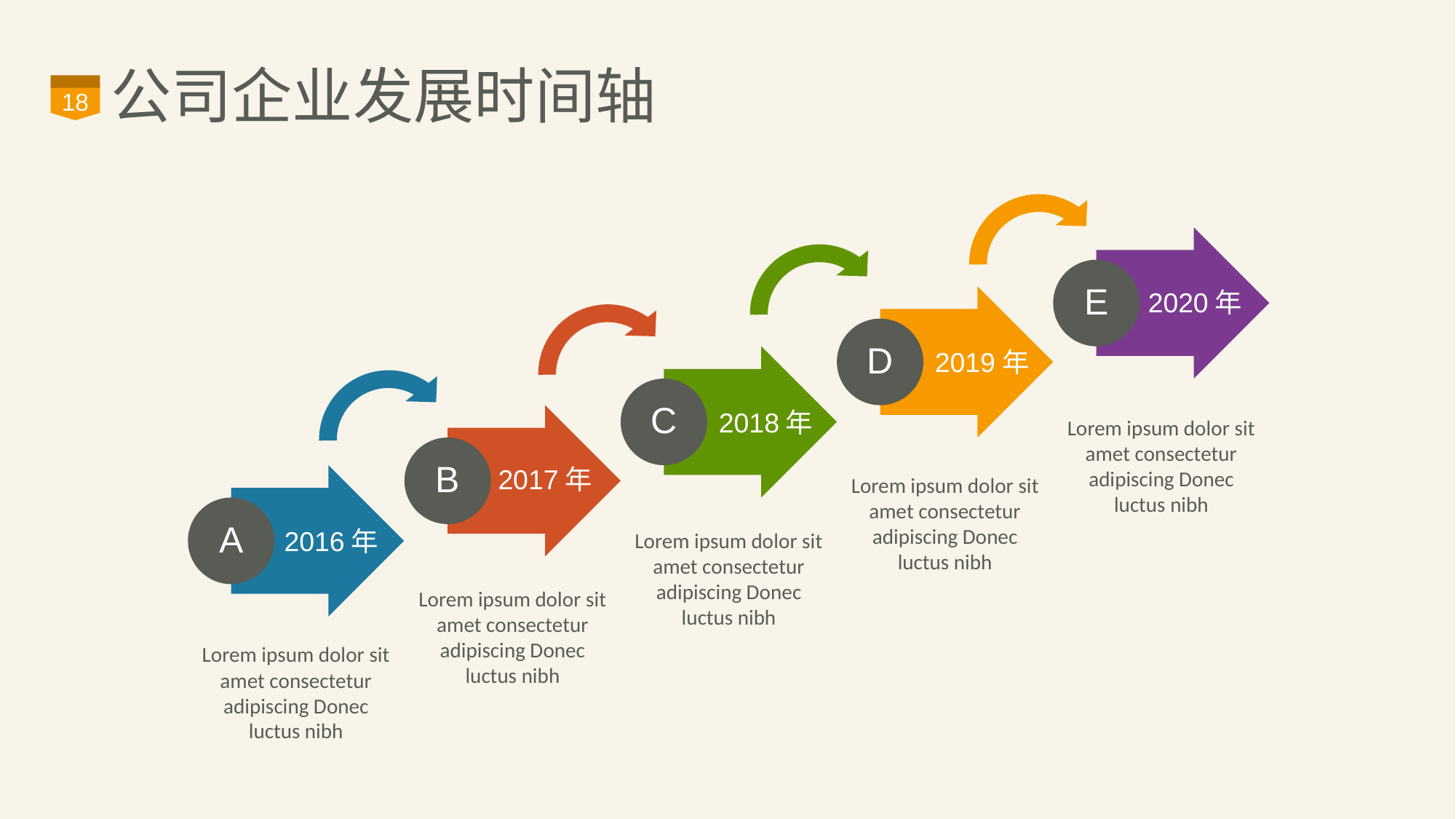

# 公司企业发展时间轴
18

E
2020年

D
2019年

C
2018年

B
2017年
Lorem ipsum dolor sit amet consectetur adipiscing Donec luctus nibh

A
2016年
Lorem ipsum dolor sit amet consectetur adipiscing Donec luctus nibh
Lorem ipsum dolor sit amet consectetur adipiscing Donec luctus nibh
Lorem ipsum dolor sit amet consectetur adipiscing Donec luctus nibh
Lorem ipsum dolor sit amet consectetur adipiscing Donec luctus nibh